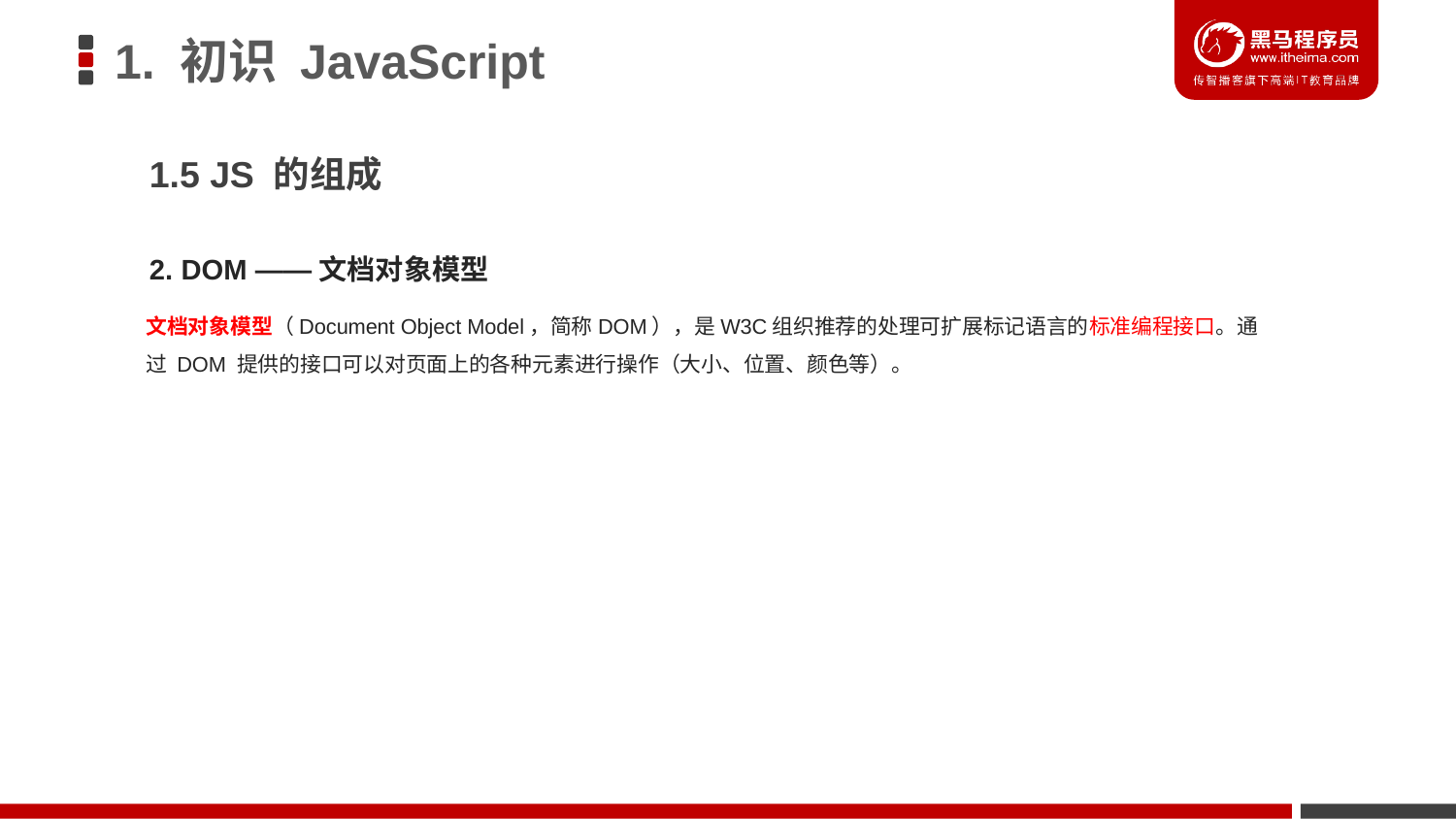

# 1. 初识 JavaScript
1.5 JS 的组成
2. DOM ——文档对象模型
文档对象模型（Document Object Model，简称DOM），是W3C组织推荐的处理可扩展标记语言的标准编程接口。通过 DOM 提供的接口可以对页面上的各种元素进行操作（大小、位置、颜色等）。